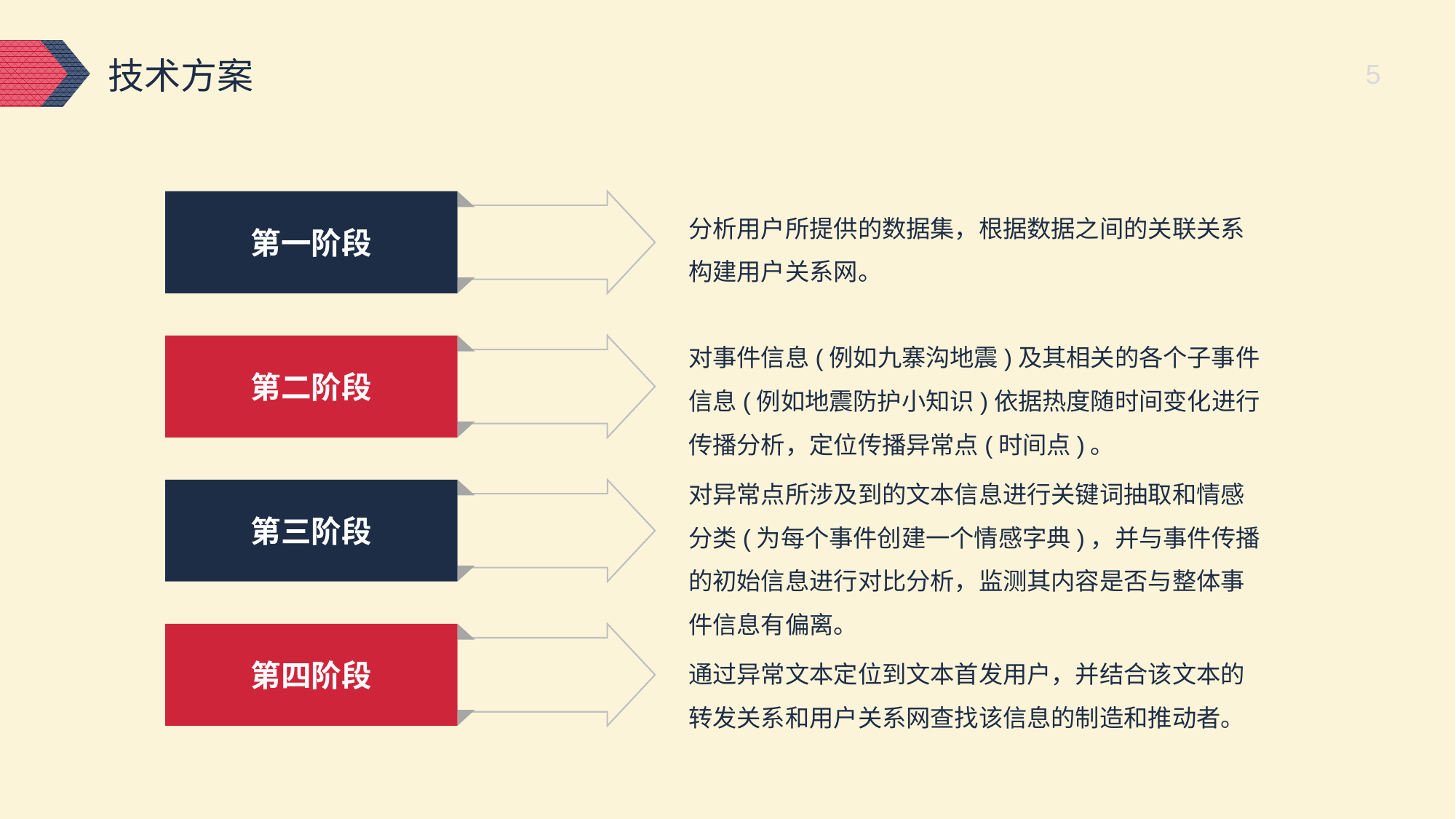

技术方案
第一阶段

分析用户所提供的数据集，根据数据之间的关联关系构建用户关系网。
对事件信息(例如九寨沟地震)及其相关的各个子事件信息(例如地震防护小知识)依据热度随时间变化进行传播分析，定位传播异常点(时间点)。

第二阶段

对异常点所涉及到的文本信息进行关键词抽取和情感分类(为每个事件创建一个情感字典)，并与事件传播的初始信息进行对比分析，监测其内容是否与整体事件信息有偏离。
第三阶段

第四阶段

通过异常文本定位到文本首发用户，并结合该文本的转发关系和用户关系网查找该信息的制造和推动者。